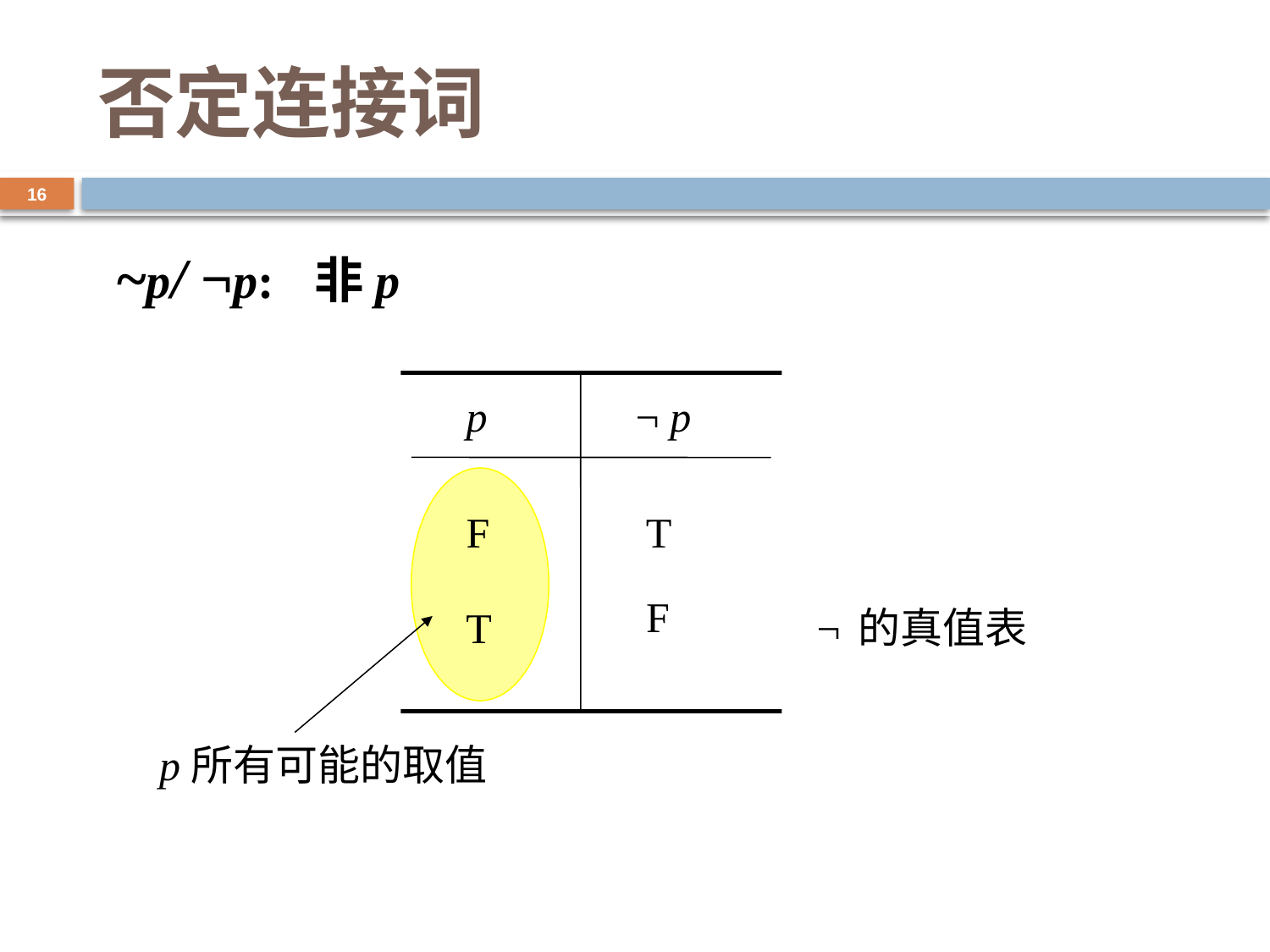

# 否定连接词
16
~p/ ¬p:  非p

p
¬ p

F
T
F
T
 ¬ 的真值表

 p所有可能的取值